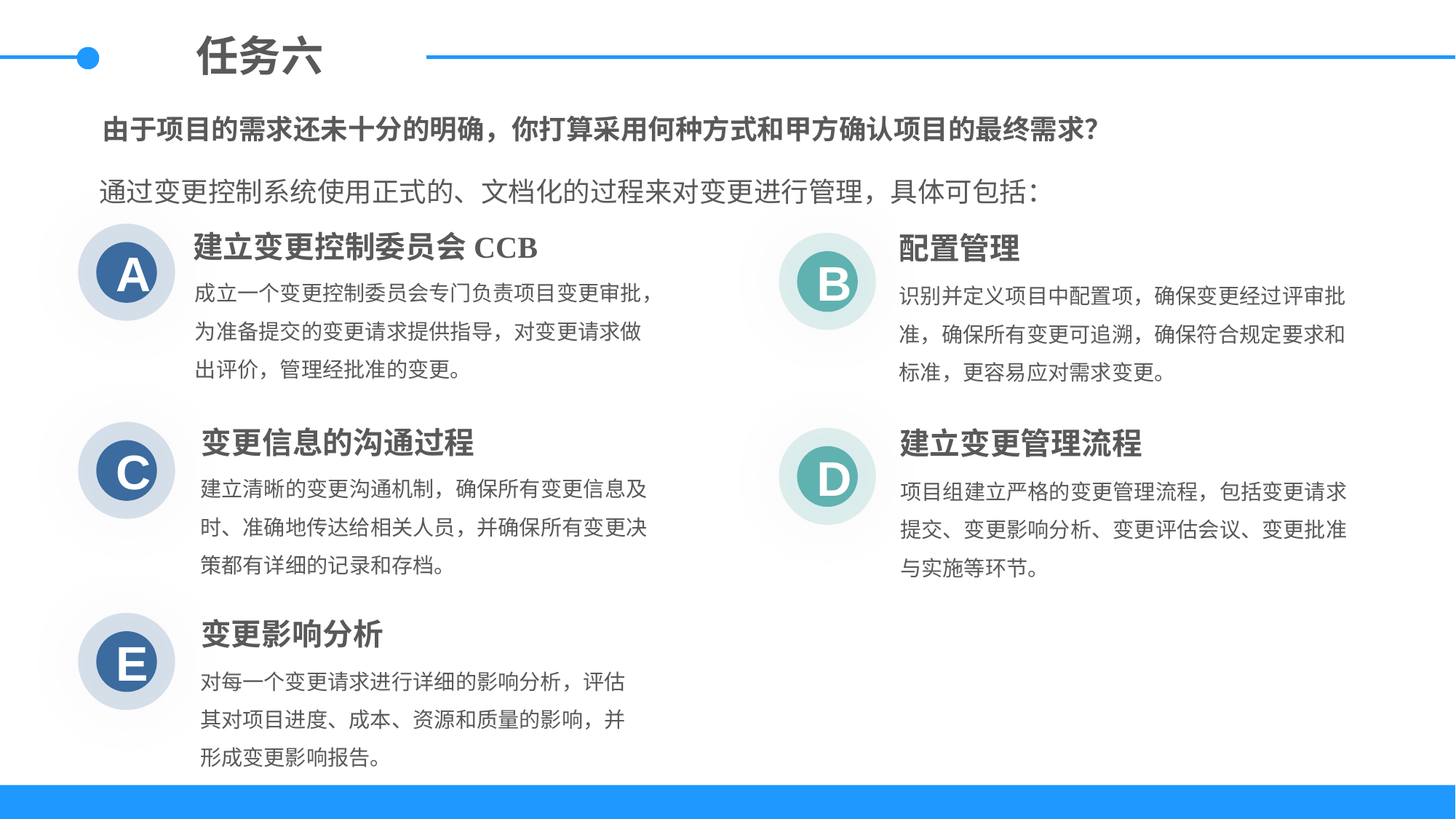

任务六

由于项目的需求还未十分的明确，你打算采用何种方式和甲方确认项目的最终需求？

通过变更控制系统使用正式的、文档化的过程来对变更进行管理，具体可包括：

建立变更控制委员会CCB

A
成立一个变更控制委员会专门负责项目变更审批，为准备提交的变更请求提供指导，对变更请求做出评价，管理经批准的变更。
配置管理

B
识别并定义项目中配置项，确保变更经过评审批准，确保所有变更可追溯，确保符合规定要求和标准，更容易应对需求变更。
变更信息的沟通过程

C
建立清晰的变更沟通机制，确保所有变更信息及时、准确地传达给相关人员，并确保所有变更决策都有详细的记录和存档。
建立变更管理流程

D
项目组建立严格的变更管理流程，包括变更请求提交、变更影响分析、变更评估会议、变更批准与实施等环节。
变更影响分析

E
对每一个变更请求进行详细的影响分析，评估其对项目进度、成本、资源和质量的影响，并形成变更影响报告。